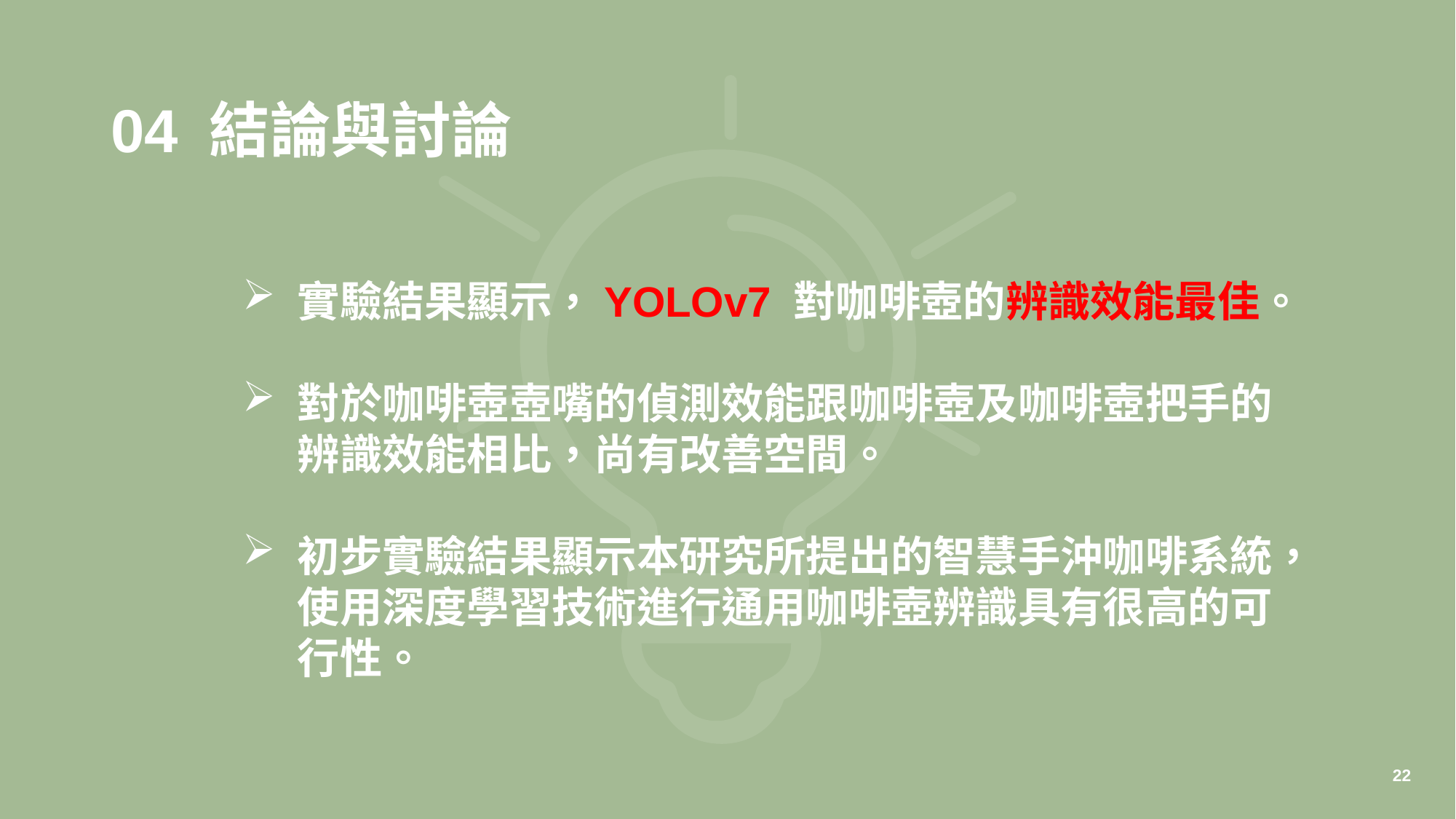

04 結論與討論
實驗結果顯示，YOLOv7 對咖啡壺的辨識效能最佳。

對於咖啡壺壺嘴的偵測效能跟咖啡壺及咖啡壺把手的辨識效能相比，尚有改善空間。

初步實驗結果顯示本研究所提出的智慧手沖咖啡系統，使用深度學習技術進行通用咖啡壺辨識具有很高的可行性。

22